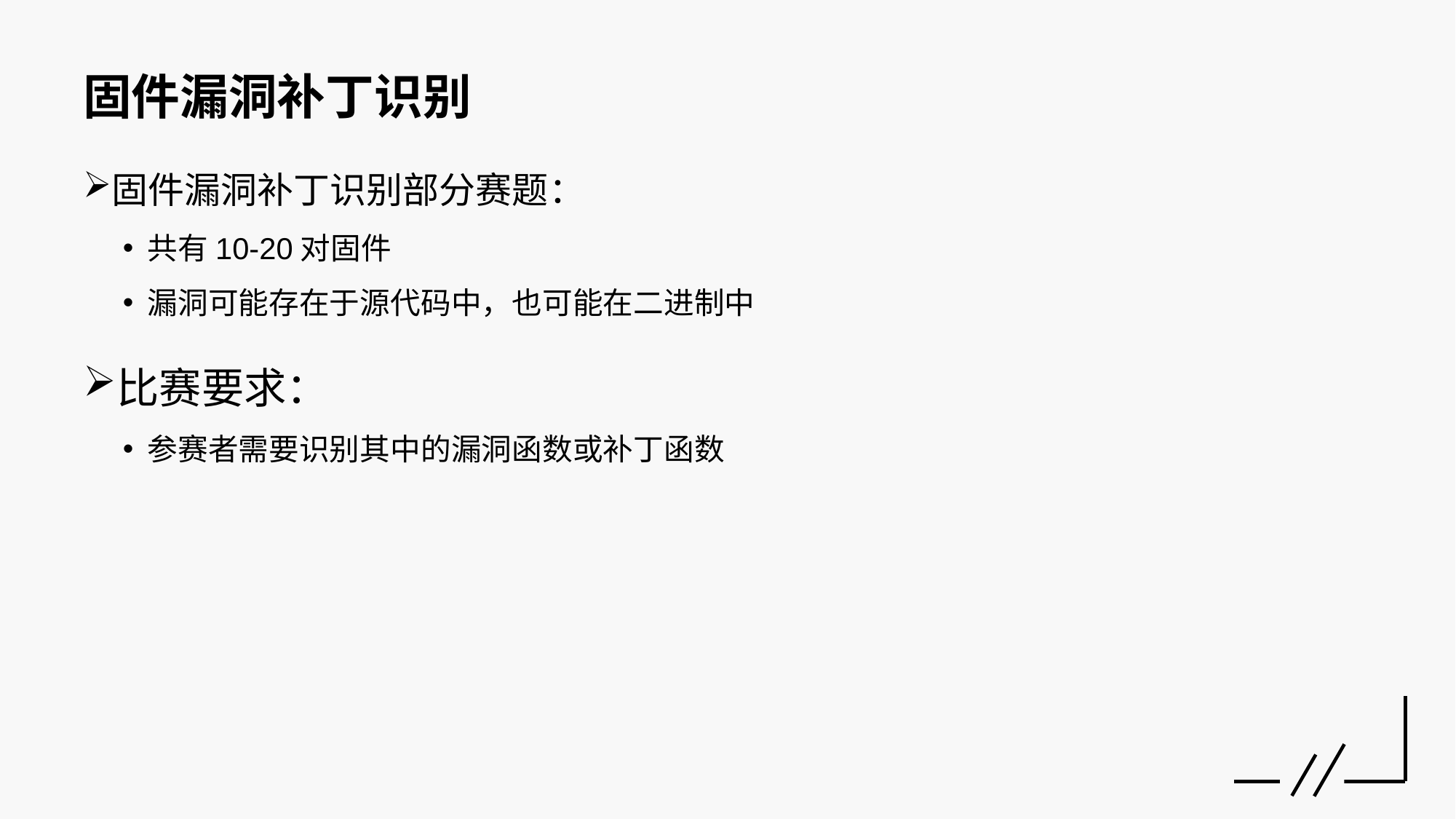

# 固件漏洞补丁识别
固件漏洞补丁识别部分赛题：
共有10-20对固件
漏洞可能存在于源代码中，也可能在二进制中
比赛要求：
参赛者需要识别其中的漏洞函数或补丁函数